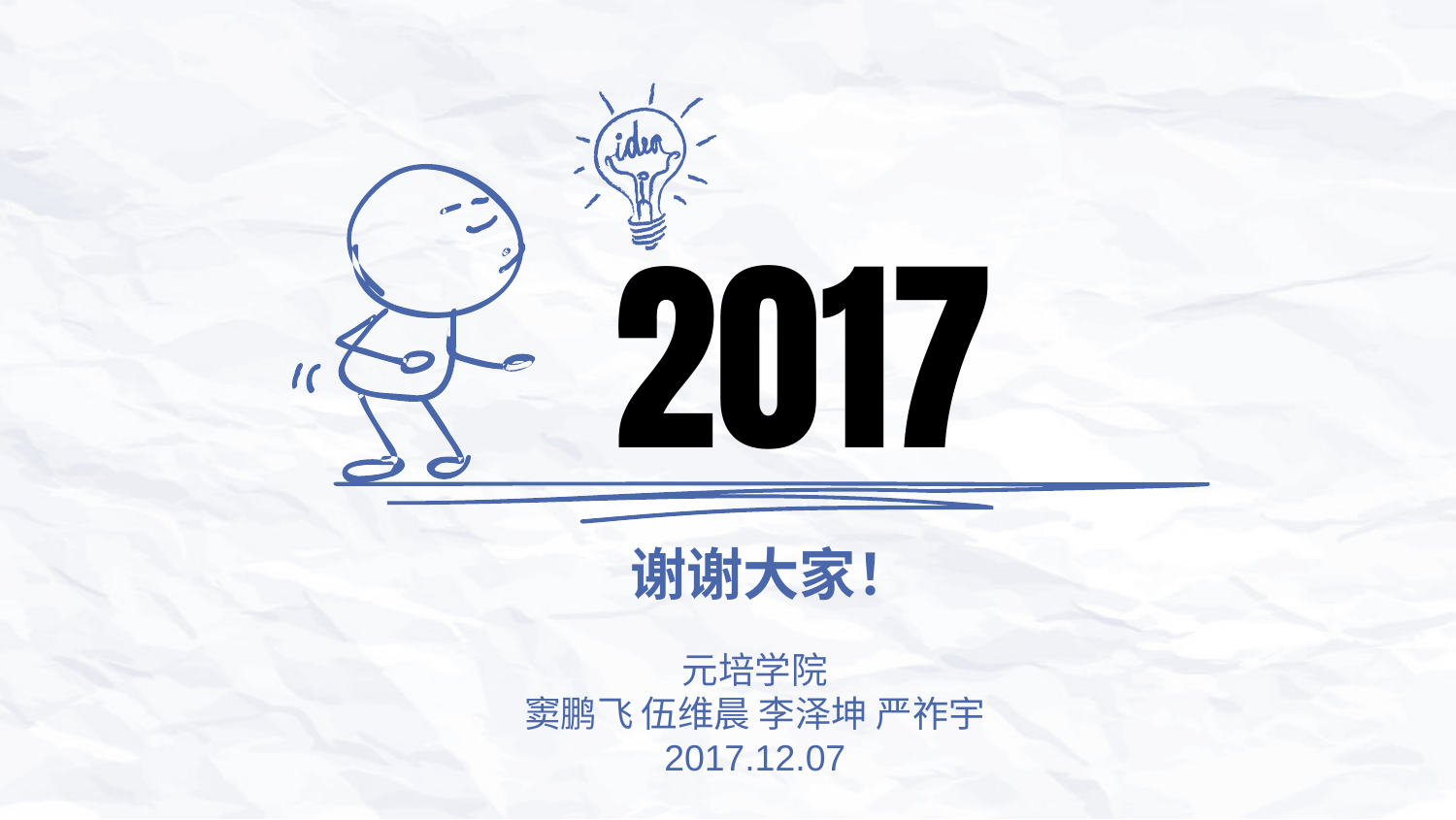

2017

谢谢大家！
元培学院
窦鹏飞 伍维晨 李泽坤 严祚宇
2017.12.07